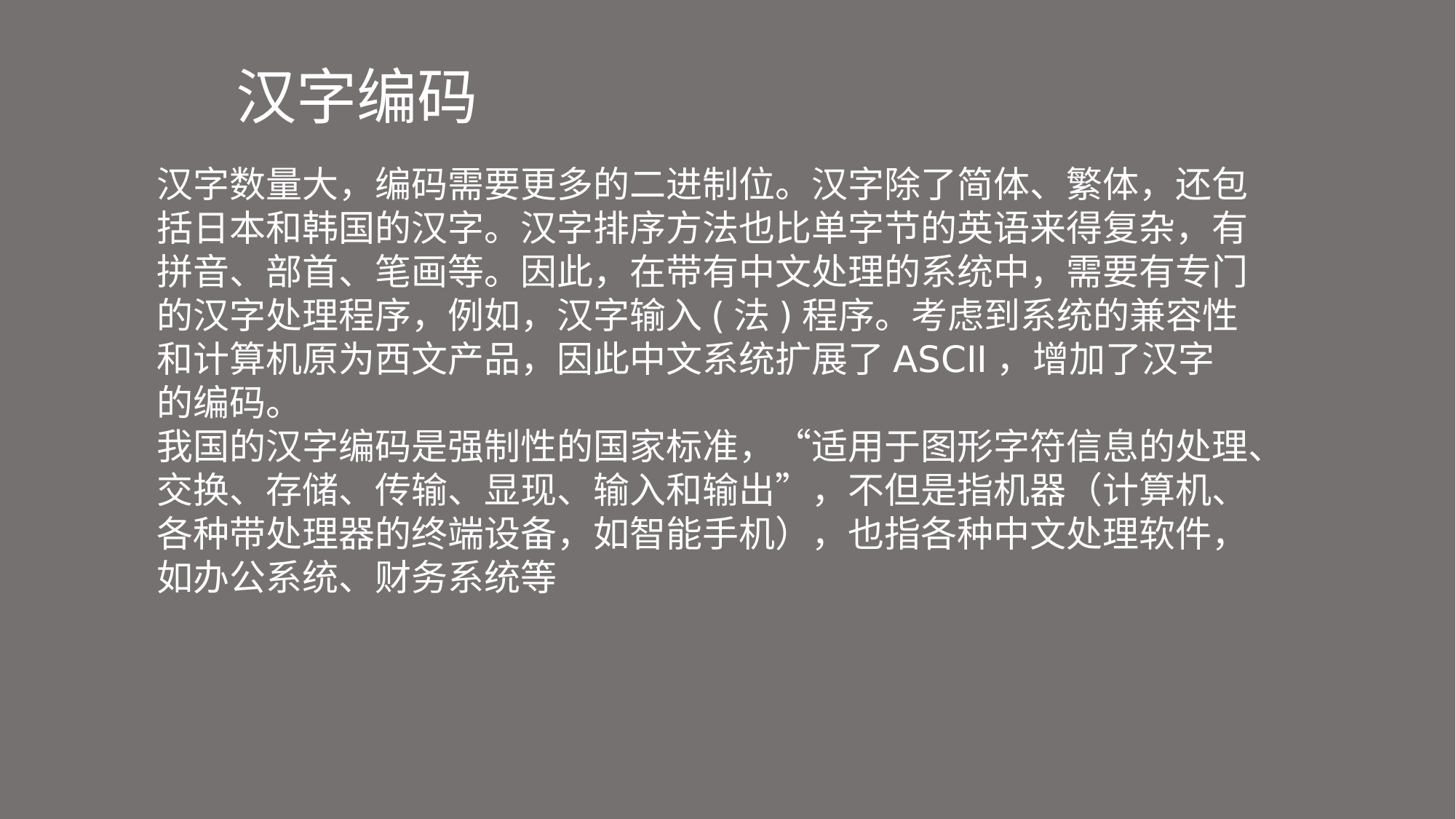

汉字编码
汉字数量大，编码需要更多的二进制位。汉字除了简体、繁体，还包括日本和韩国的汉字。汉字排序方法也比单字节的英语来得复杂，有拼音、部首、笔画等。因此，在带有中文处理的系统中，需要有专门的汉字处理程序，例如，汉字输入(法)程序。考虑到系统的兼容性和计算机原为西文产品，因此中文系统扩展了ASCII，增加了汉字的编码。
我国的汉字编码是强制性的国家标准，“适用于图形字符信息的处理、交换、存储、传输、显现、输入和输出”，不但是指机器（计算机、各种带处理器的终端设备，如智能手机），也指各种中文处理软件，如办公系统、财务系统等